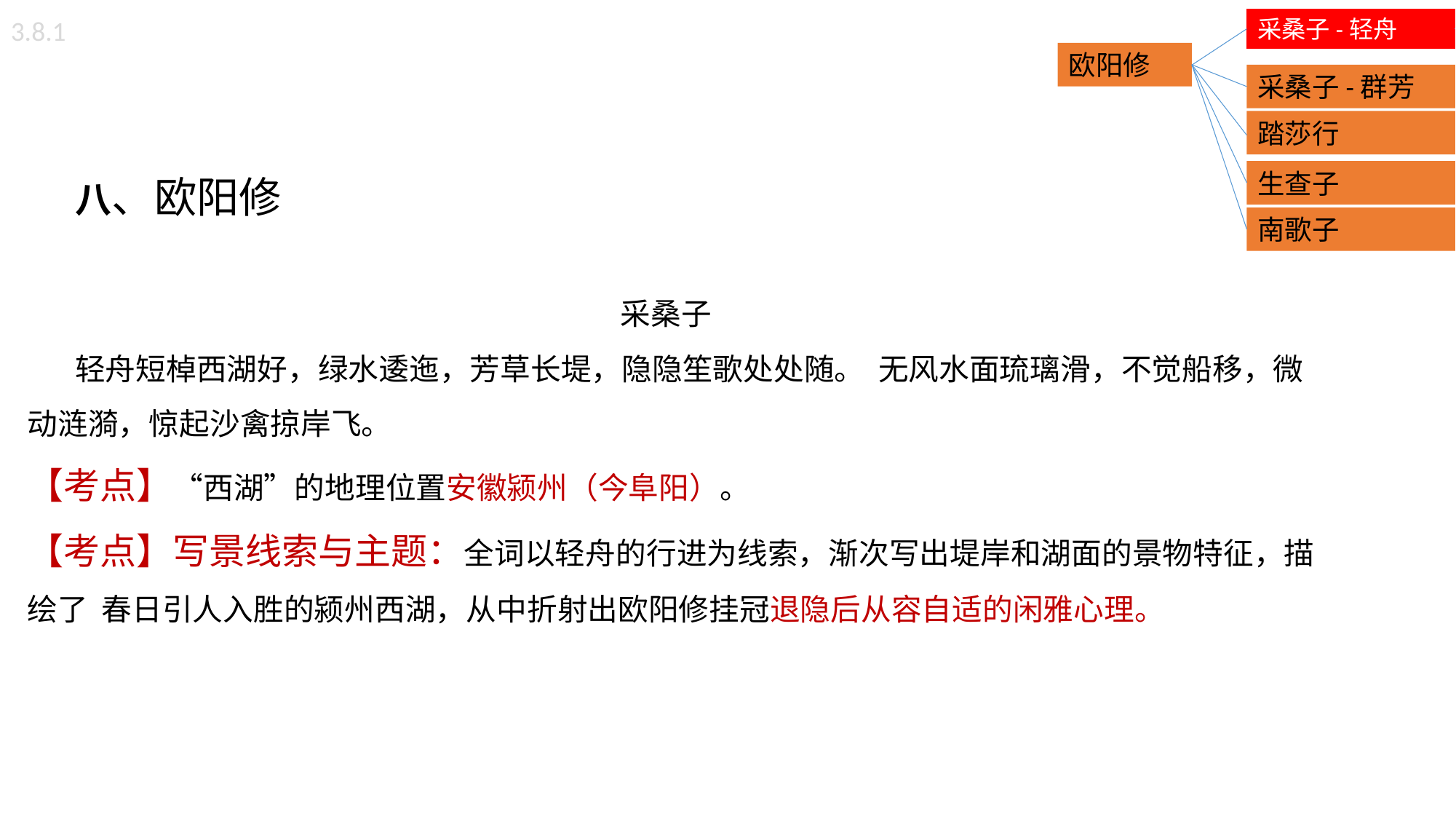

3.8.1
采桑子-轻舟
欧阳修
采桑子-群芳
踏莎行
     八、欧阳修

采桑子
      轻舟短棹西湖好，绿水逶迤，芳草长堤，隐隐笙歌处处随。  无风水面琉璃滑，不觉船移，微动涟漪，惊起沙禽掠岸飞。
【考点】“西湖”的地理位置安徽颍州（今阜阳）。
【考点】写景线索与主题：全词以轻舟的行进为线索，渐次写出堤岸和湖面的景物特征，描绘了  春日引人入胜的颍州西湖，从中折射出欧阳修挂冠退隐后从容自适的闲雅心理。
生查子
南歌子